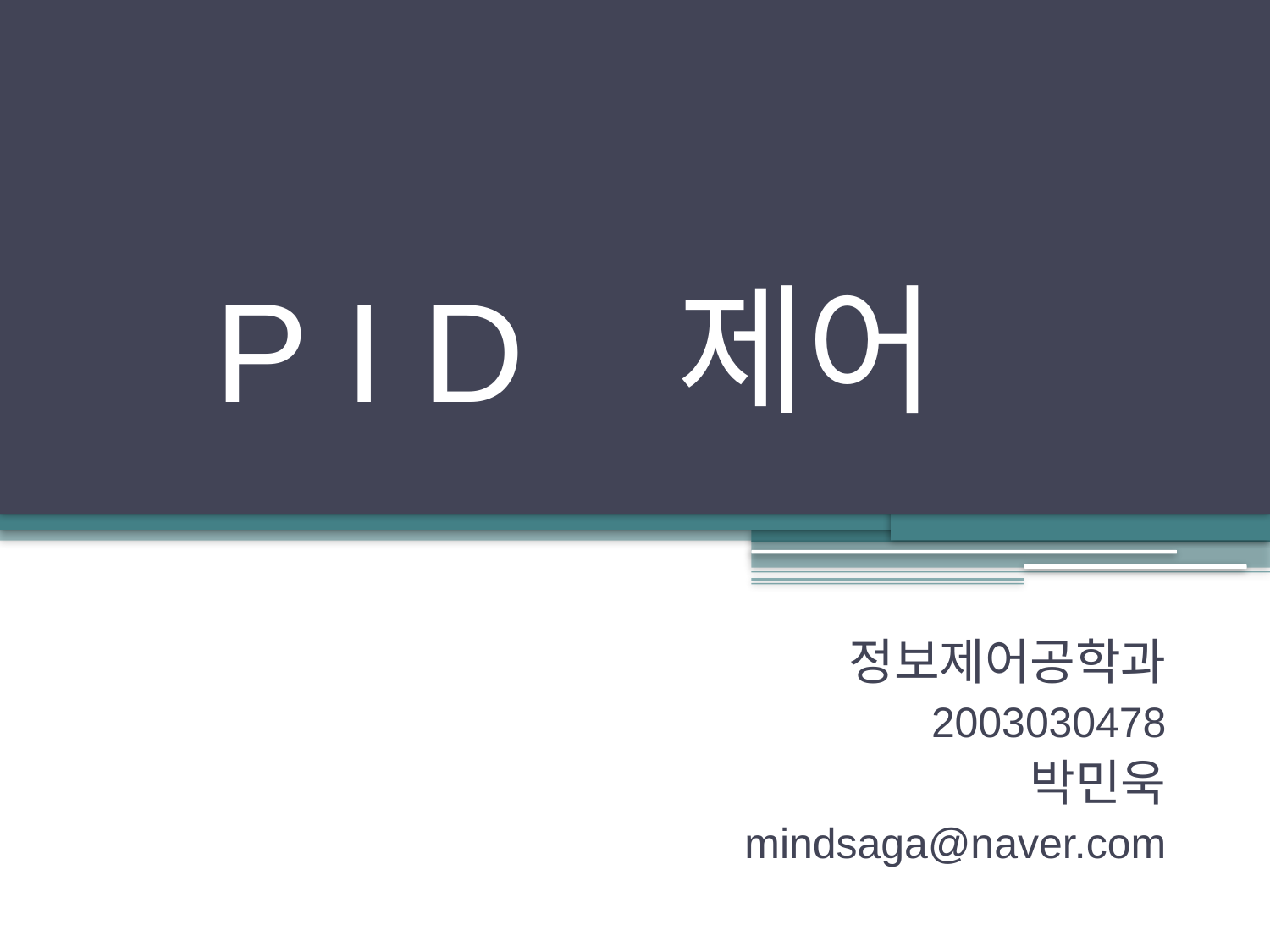

# P I D   제어
정보제어공학과
2003030478
박민욱
mindsaga@naver.com